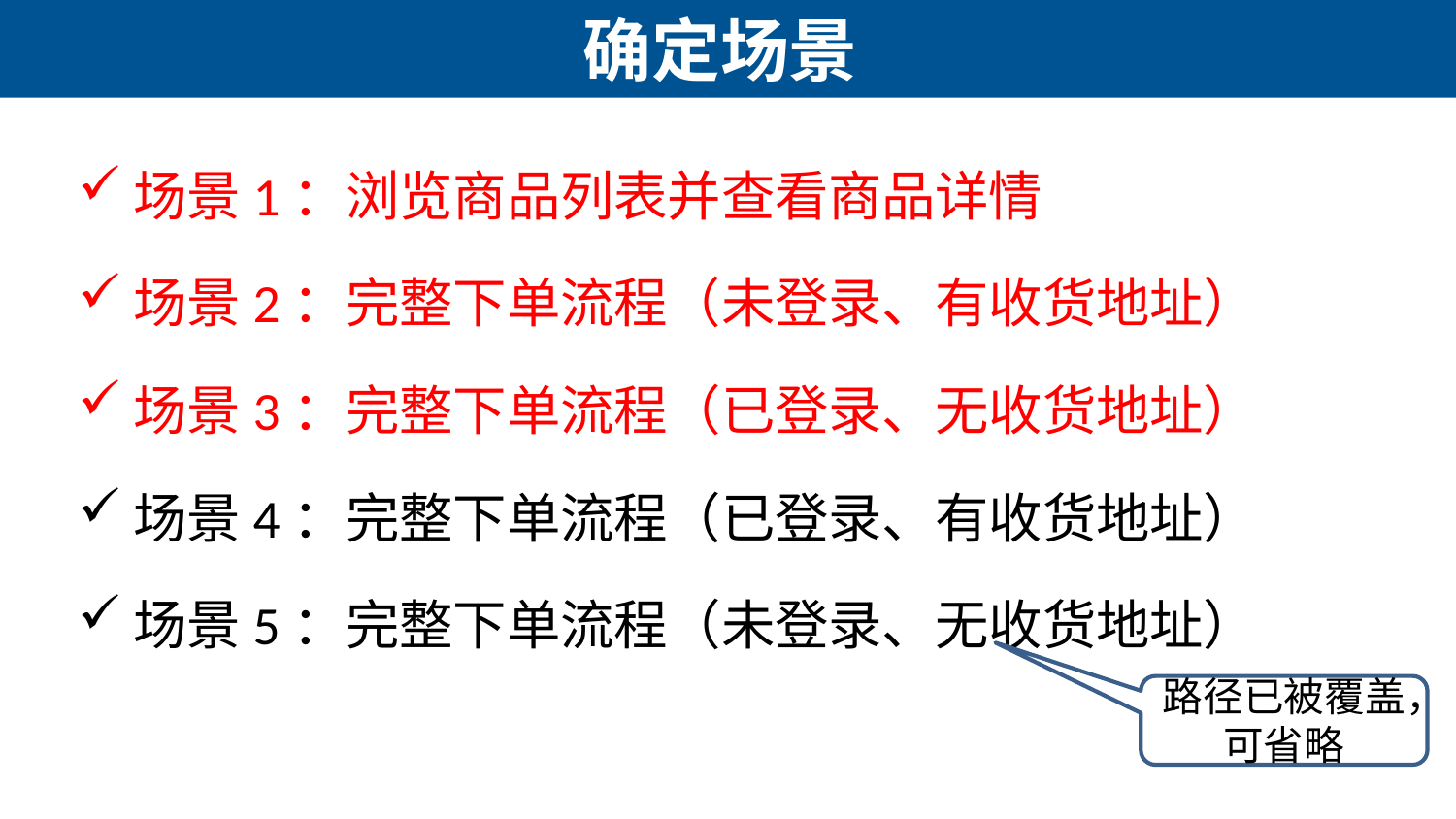

# 确定场景
场景1：浏览商品列表并查看商品详情
场景2：完整下单流程（未登录、有收货地址）
场景3：完整下单流程（已登录、无收货地址）
场景4：完整下单流程（已登录、有收货地址）
场景5：完整下单流程（未登录、无收货地址）

路径已被覆盖，可省略